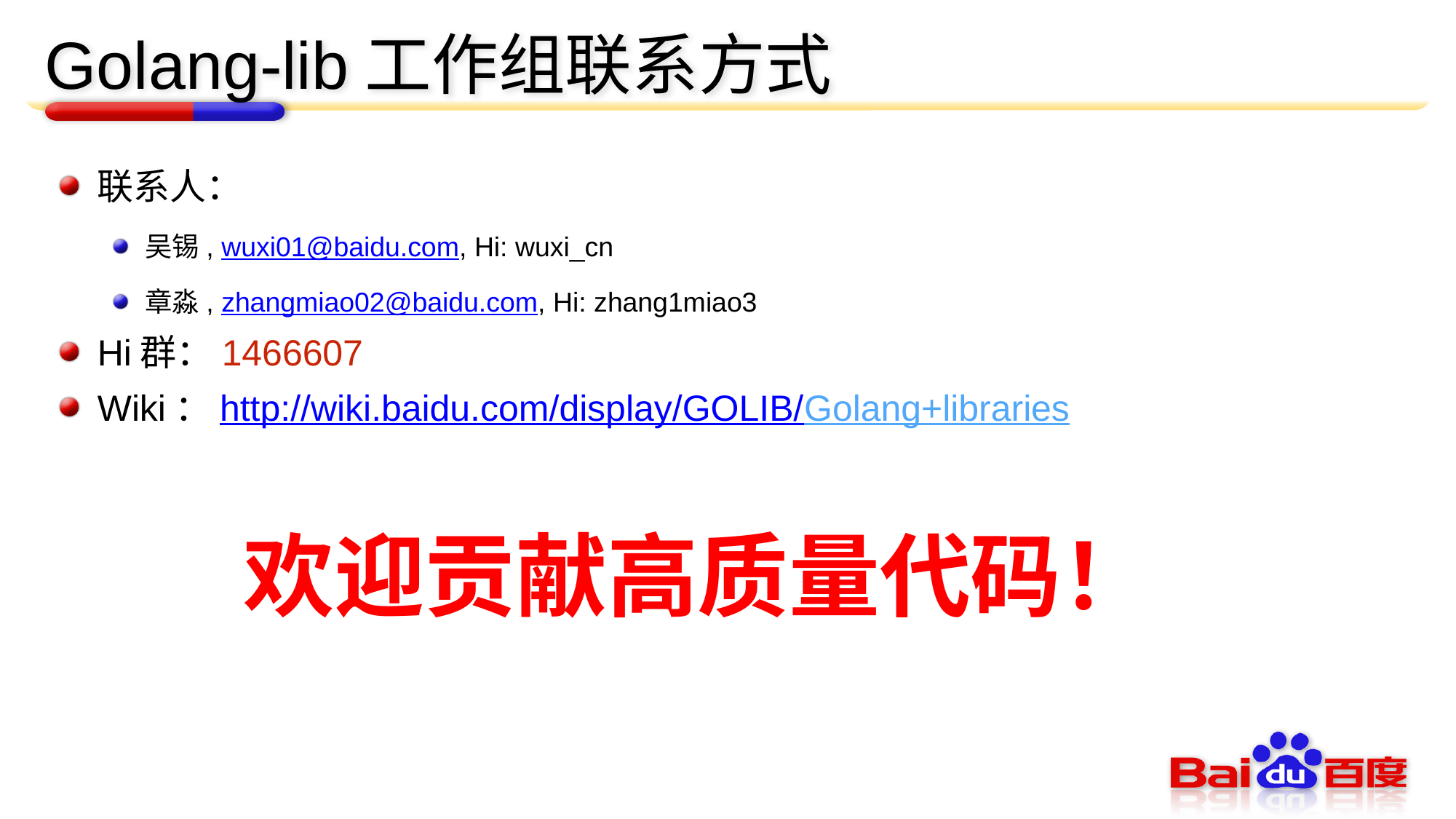

# Golang-lib工作组联系方式
联系人：
吴锡, wuxi01@baidu.com, Hi: wuxi_cn
章淼, zhangmiao02@baidu.com, Hi: zhang1miao3
Hi群：1466607
Wiki：http://wiki.baidu.com/display/GOLIB/Golang+libraries
欢迎贡献高质量代码！